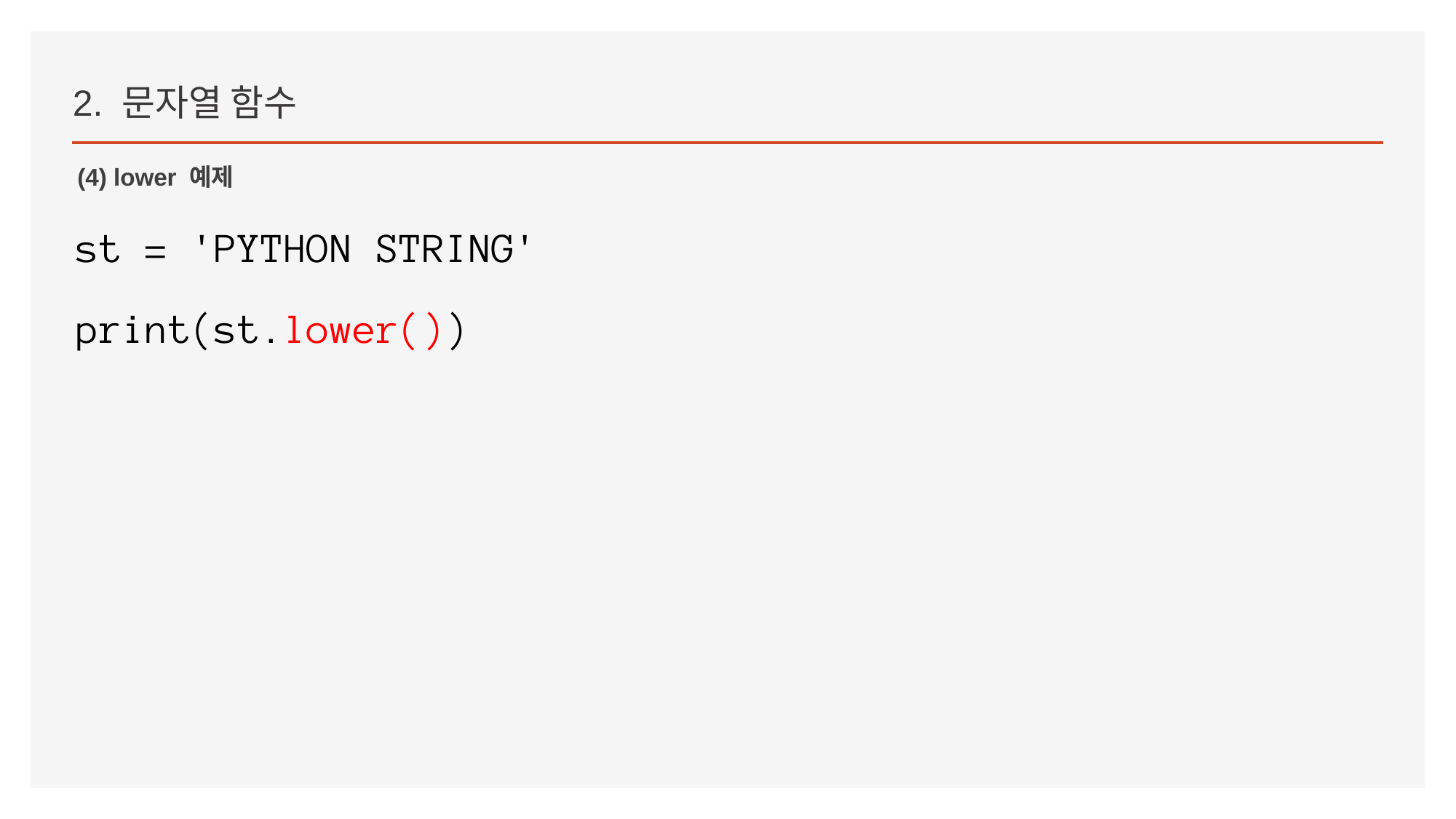

2. 문자열 함수
(4) lower 예제
st = 'PYTHON STRING'
print(st.lower())